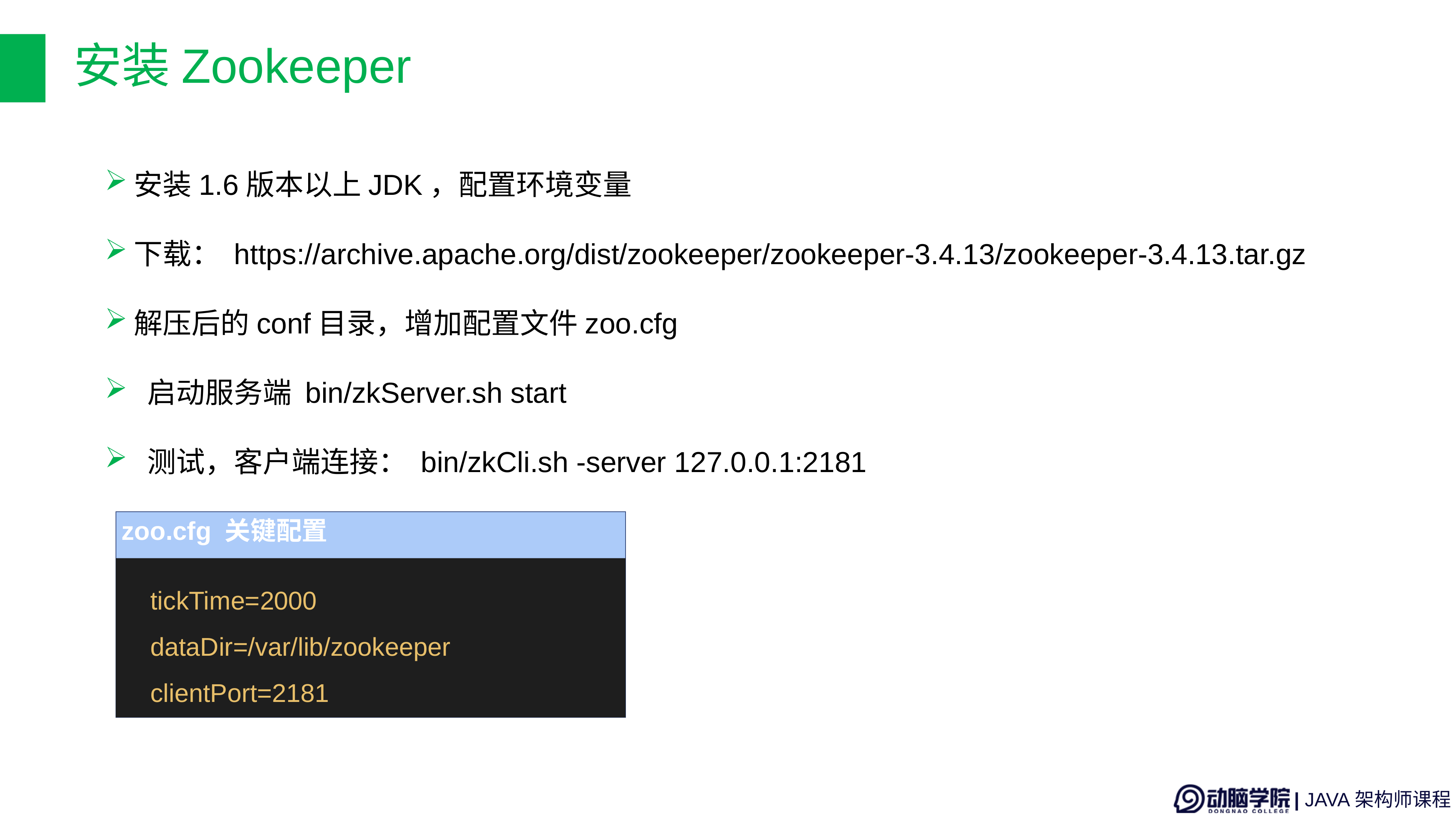

# 安装Zookeeper
安装1.6版本以上JDK，配置环境变量
下载： https://archive.apache.org/dist/zookeeper/zookeeper-3.4.13/zookeeper-3.4.13.tar.gz
解压后的conf目录，增加配置文件zoo.cfg
 启动服务端 bin/zkServer.sh start
 测试，客户端连接： bin/zkCli.sh -server 127.0.0.1:2181
zoo.cfg 关键配置
tickTime=2000
dataDir=/var/lib/zookeeper
clientPort=2181